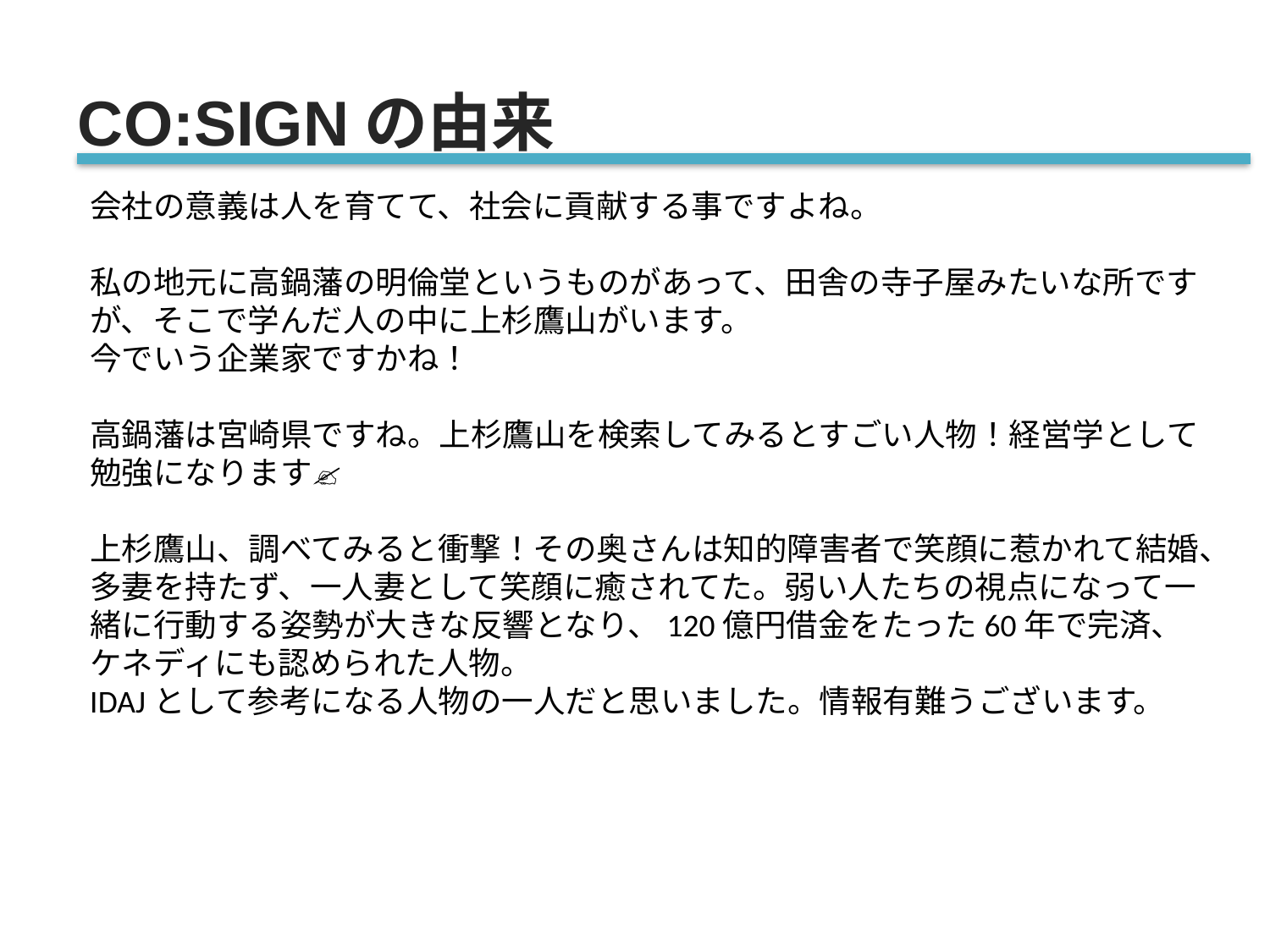

# CO:SIGNの由来
会社の意義は人を育てて、社会に貢献する事ですよね。

私の地元に高鍋藩の明倫堂というものがあって、田舎の寺子屋みたいな所ですが、そこで学んだ人の中に上杉鷹山がいます。
今でいう企業家ですかね！
高鍋藩は宮崎県ですね。上杉鷹山を検索してみるとすごい人物！経営学として勉強になります✍️
上杉鷹山、調べてみると衝撃！その奥さんは知的障害者で笑顔に惹かれて結婚、多妻を持たず、一人妻として笑顔に癒されてた。弱い人たちの視点になって一緒に行動する姿勢が大きな反響となり、120億円借金をたった60年で完済、ケネディにも認められた人物。
IDAJとして参考になる人物の一人だと思いました。情報有難うございます。